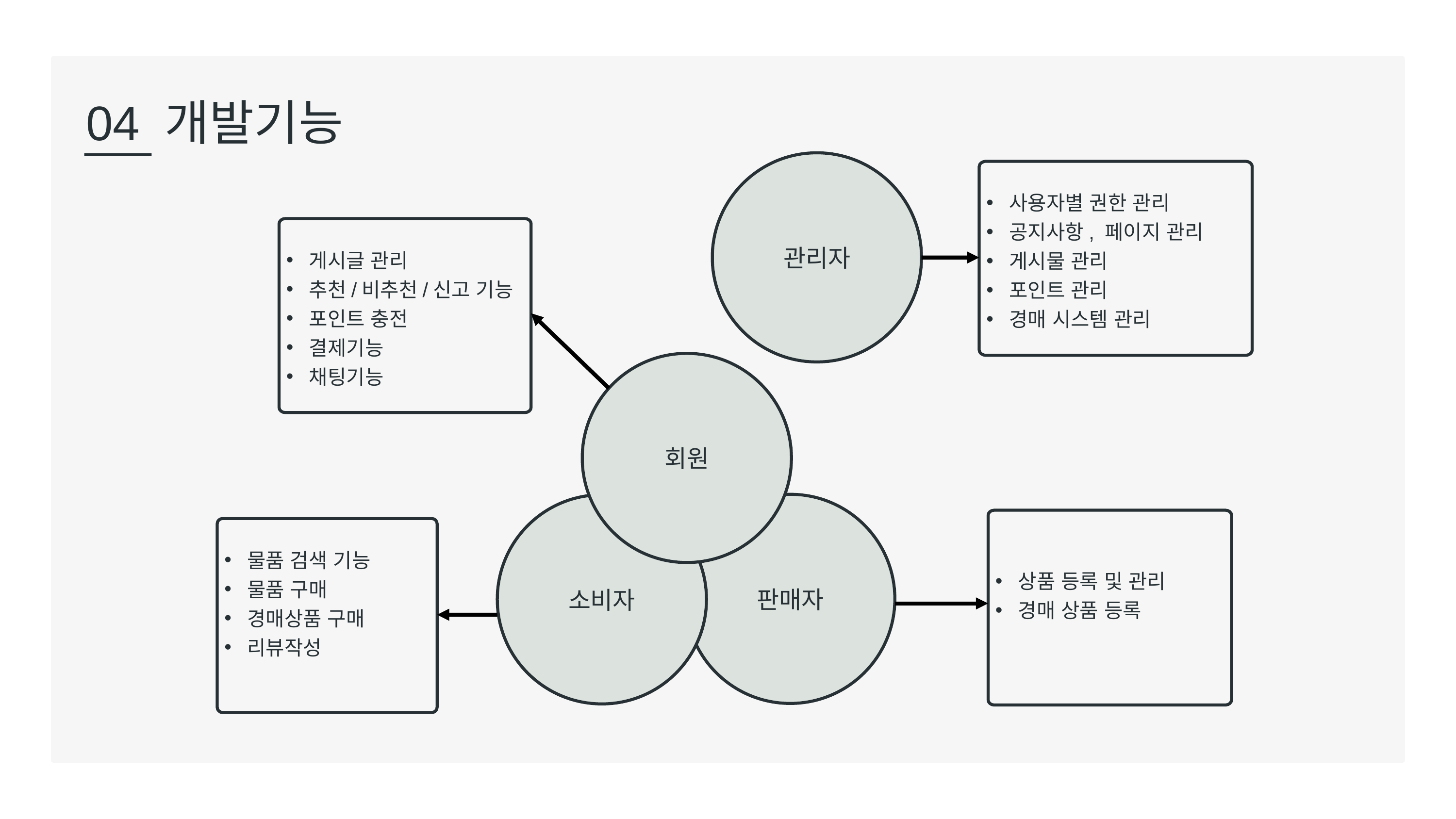

04 개발기능
관리자

사용자별 권한 관리
공지사항, 페이지 관리
게시물 관리
포인트 관리
경매 시스템 관리

게시글 관리
추천/비추천/신고 기능
포인트 충전
결제기능
채팅기능
회원

판매자

소비자

상품 등록 및 관리
경매 상품 등록

물품 검색 기능
물품 구매
경매상품 구매
리뷰작성